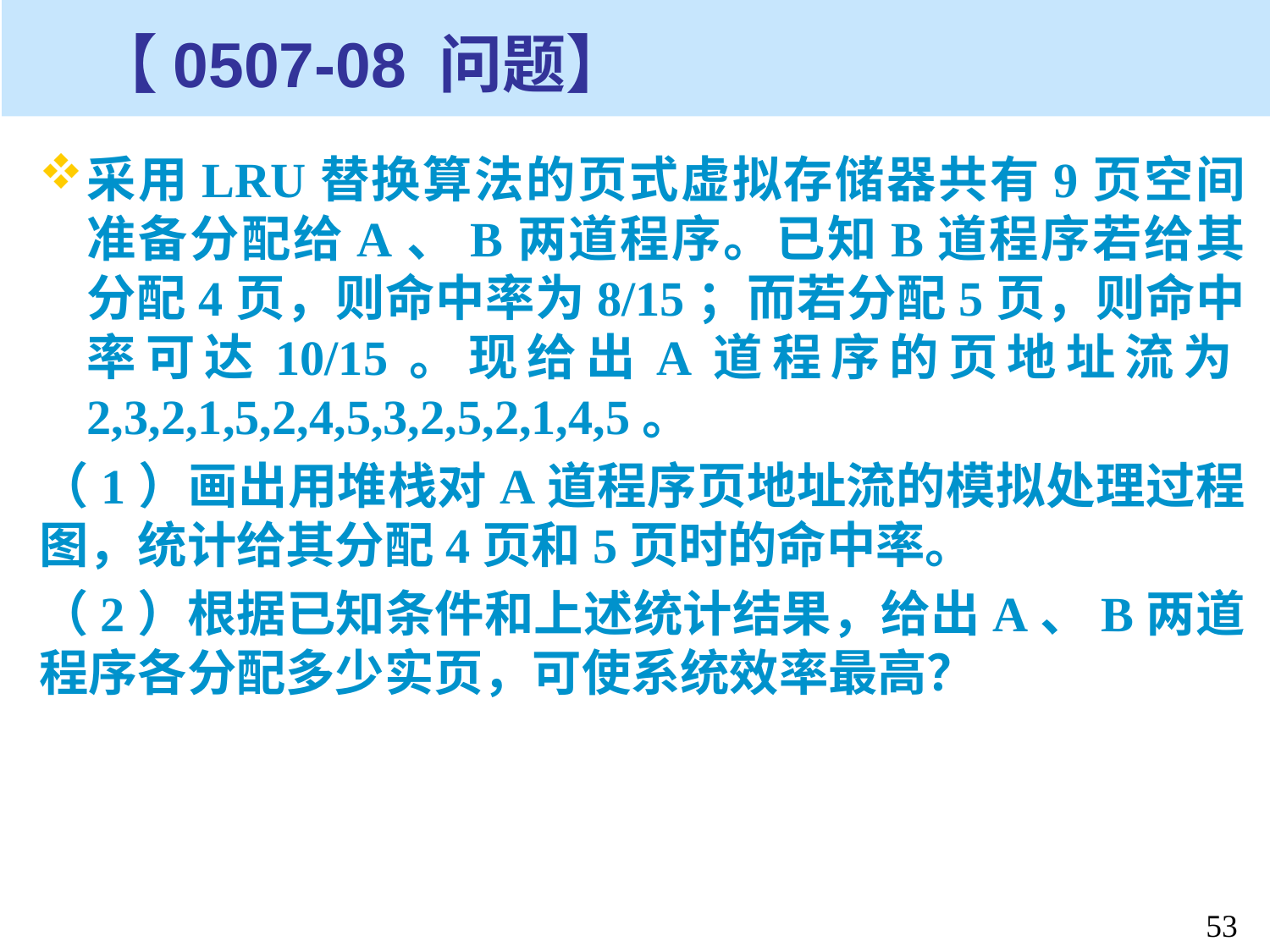

# 【0507-08 问题】
采用LRU替换算法的页式虚拟存储器共有9页空间准备分配给A、B两道程序。已知B道程序若给其分配4页，则命中率为8/15；而若分配5页，则命中率可达10/15。现给出A道程序的页地址流为2,3,2,1,5,2,4,5,3,2,5,2,1,4,5。
（1）画出用堆栈对A道程序页地址流的模拟处理过程图，统计给其分配4页和5页时的命中率。
（2）根据已知条件和上述统计结果，给出A、B两道程序各分配多少实页，可使系统效率最高？